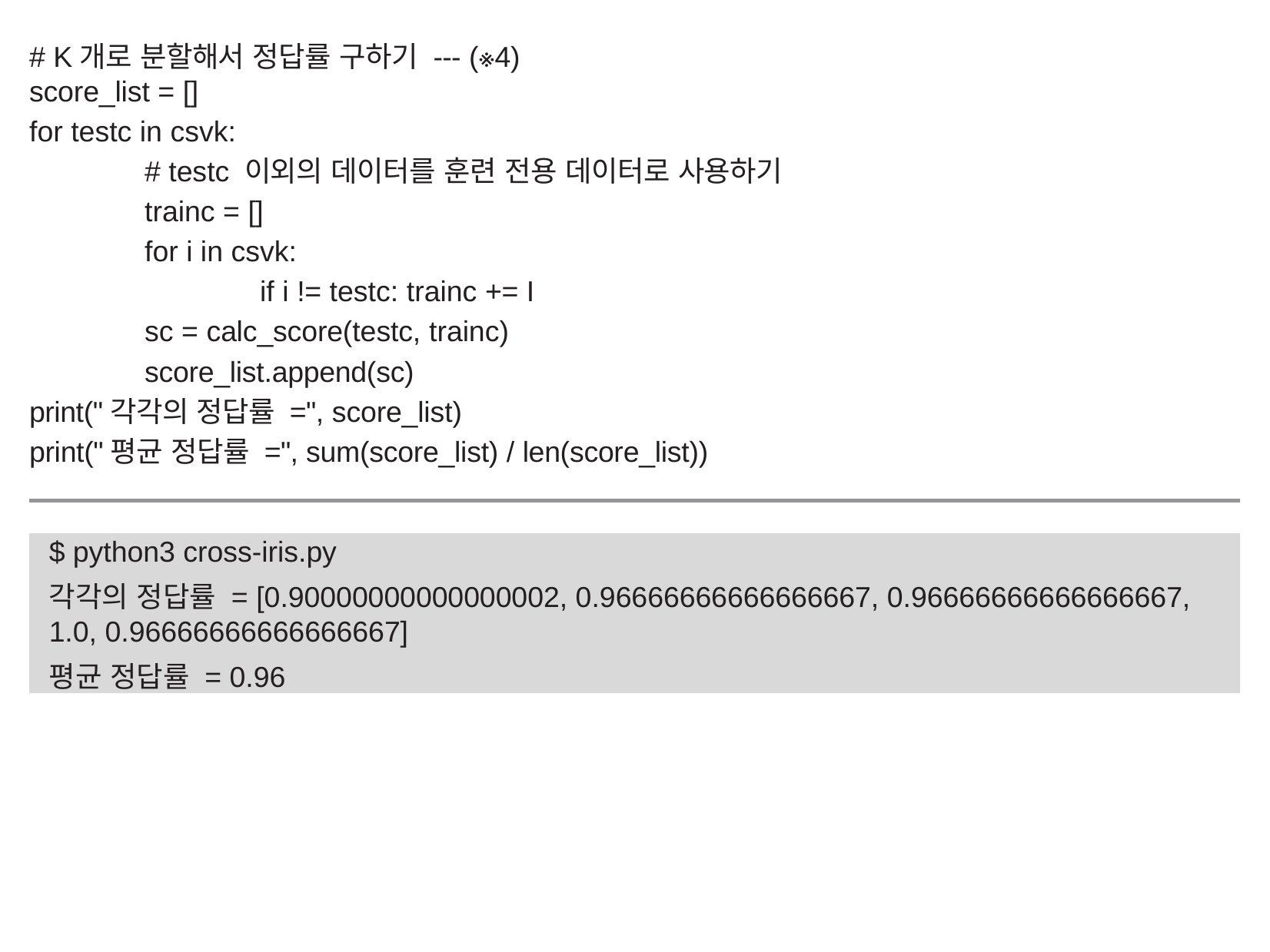

# K개로 분할해서 정답률 구하기 --- (※4)
score_list = []
for testc in csvk:
	# testc 이외의 데이터를 훈련 전용 데이터로 사용하기
	trainc = []
	for i in csvk:
		if i != testc: trainc += I
	sc = calc_score(testc, trainc)
	score_list.append(sc)
print("각각의 정답률 =", score_list)
print("평균 정답률 =", sum(score_list) / len(score_list))

$ python3 cross-iris.py
각각의 정답률 = [0.90000000000000002, 0.96666666666666667, 0.96666666666666667, 1.0, 0.96666666666666667]
평균 정답률 = 0.96